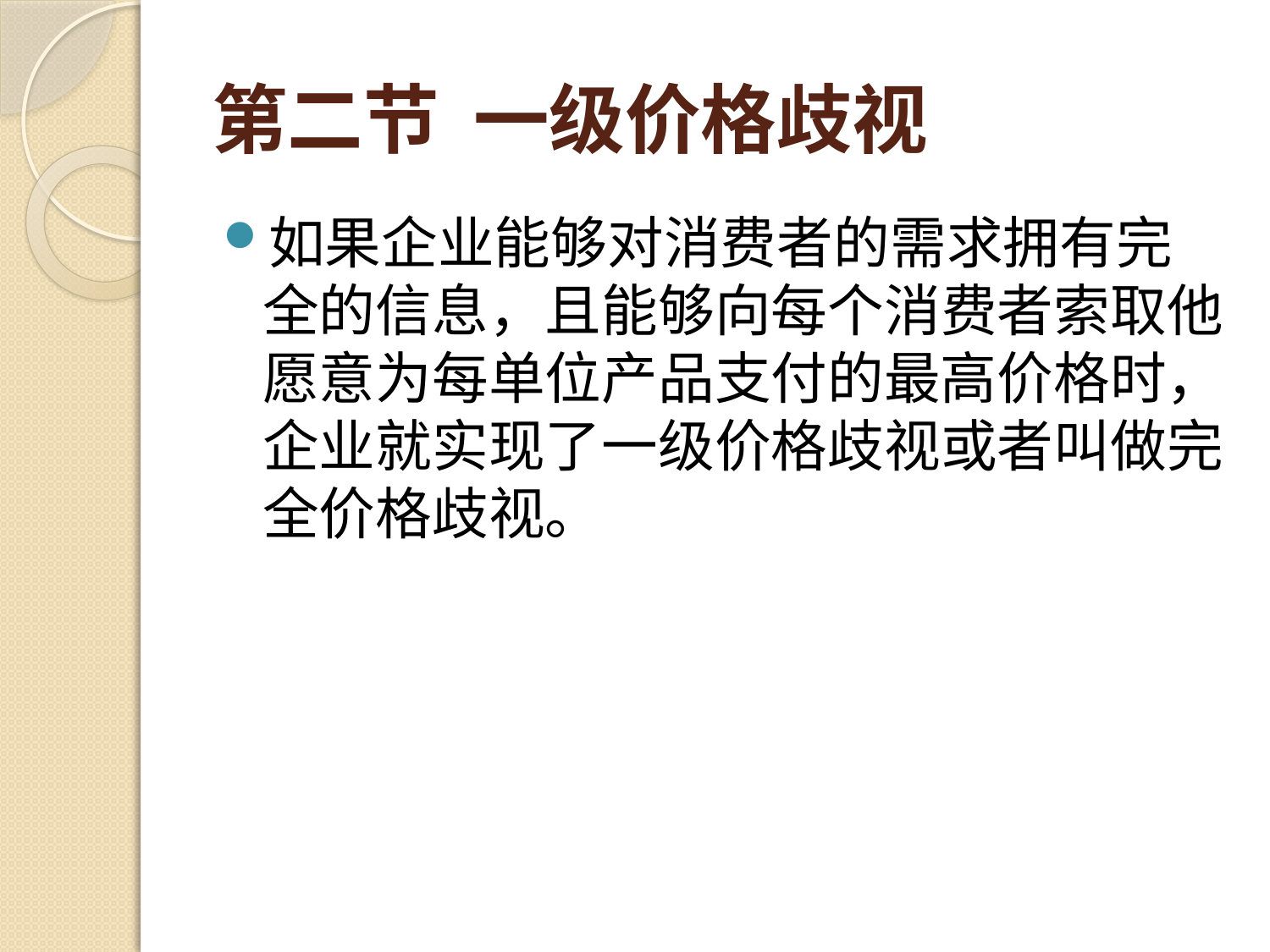

# 第二节  一级价格歧视
如果企业能够对消费者的需求拥有完全的信息，且能够向每个消费者索取他愿意为每单位产品支付的最高价格时，企业就实现了一级价格歧视或者叫做完全价格歧视。